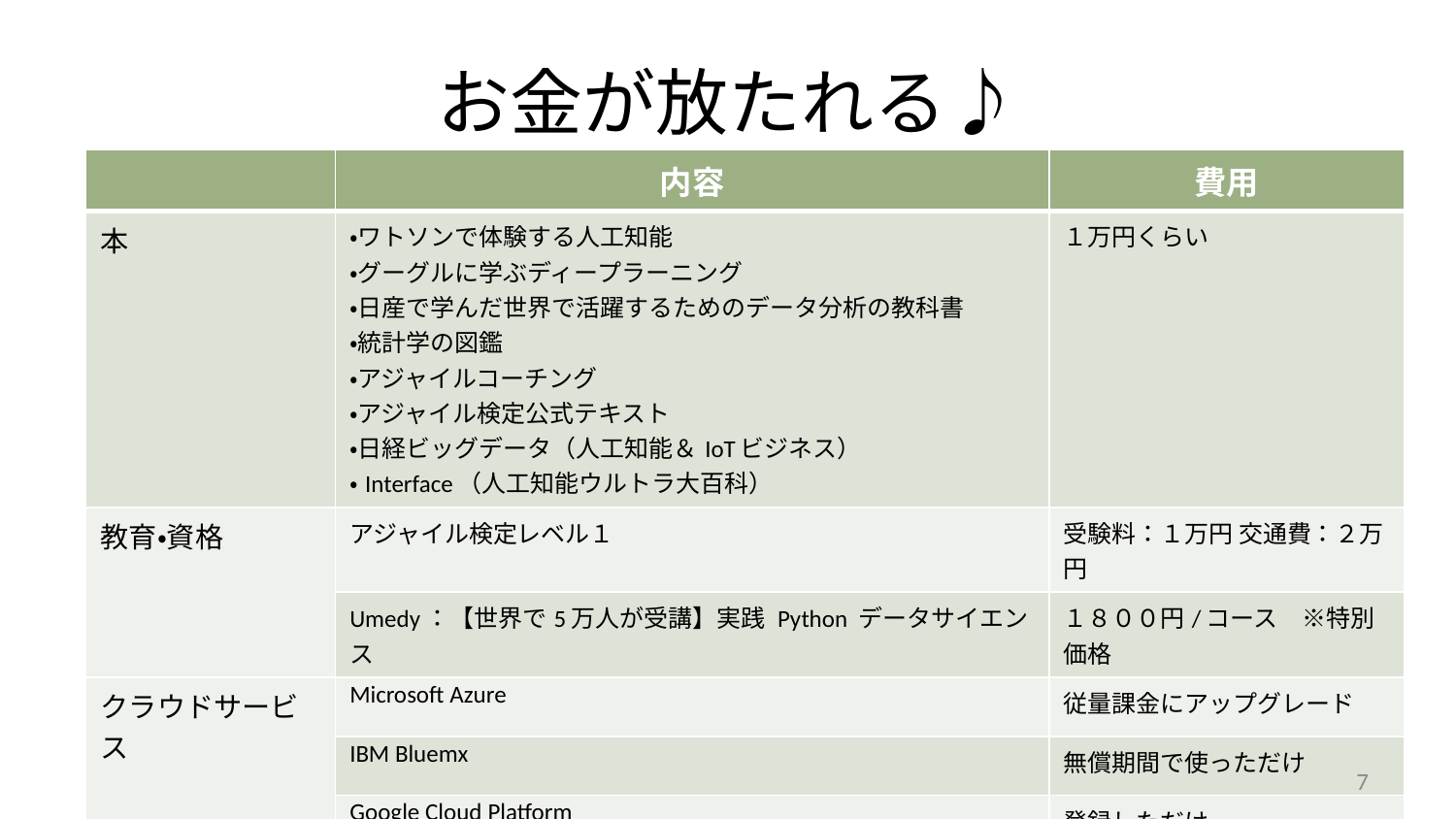

# お金が放たれる♪
|  | 内容 | 費用 |
| --- | --- | --- |
| 本 | ・ワトソンで体験する人工知能 ・グーグルに学ぶディープラーニング ・日産で学んだ世界で活躍するためのデータ分析の教科書 ・統計学の図鑑 ・アジャイルコーチング ・アジャイル検定公式テキスト ・日経ビッグデータ（人工知能＆IoTビジネス） ・Interface（人工知能ウルトラ大百科） | １万円くらい |
| 教育・資格 | アジャイル検定レベル１ | 受験料：１万円 交通費：２万円 |
|  | Umedy：【世界で5万人が受講】実践 Python データサイエンス | １８００円/コース　※特別価格 |
| クラウドサービス | Microsoft Azure | 従量課金にアップグレード |
|  | IBM Bluemx | 無償期間で使っただけ |
|  | Google Cloud Platform | 登録しただけ |
|  | AWS | 登録しただけ |
7